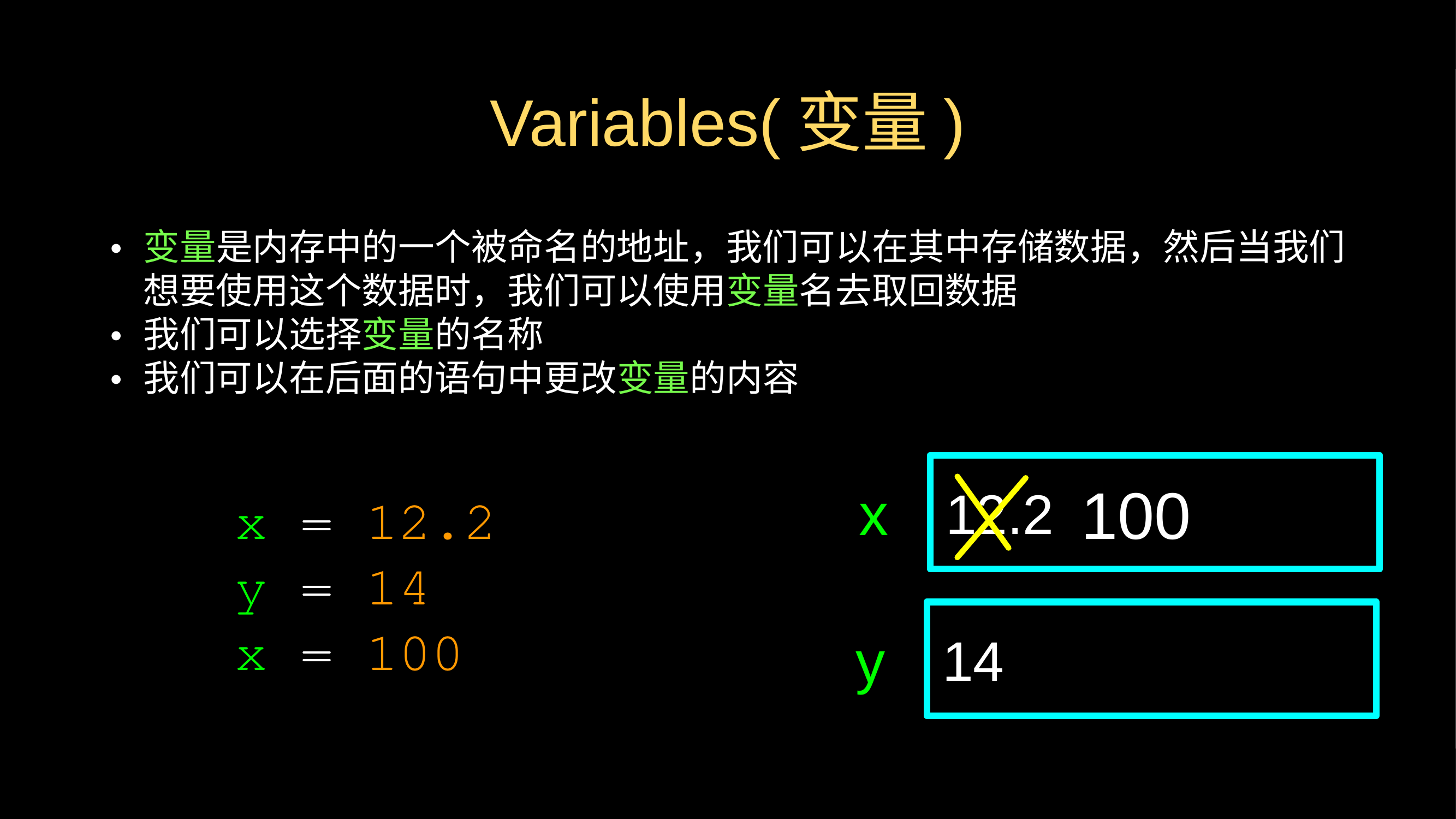

# Variables(变量)
变量是内存中的一个被命名的地址，我们可以在其中存储数据，然后当我们想要使用这个数据时，我们可以使用变量名去取回数据
我们可以选择变量的名称
我们可以在后面的语句中更改变量的内容

 12.2
100

x
x = 12.2
y = 14
x = 100

 14
y